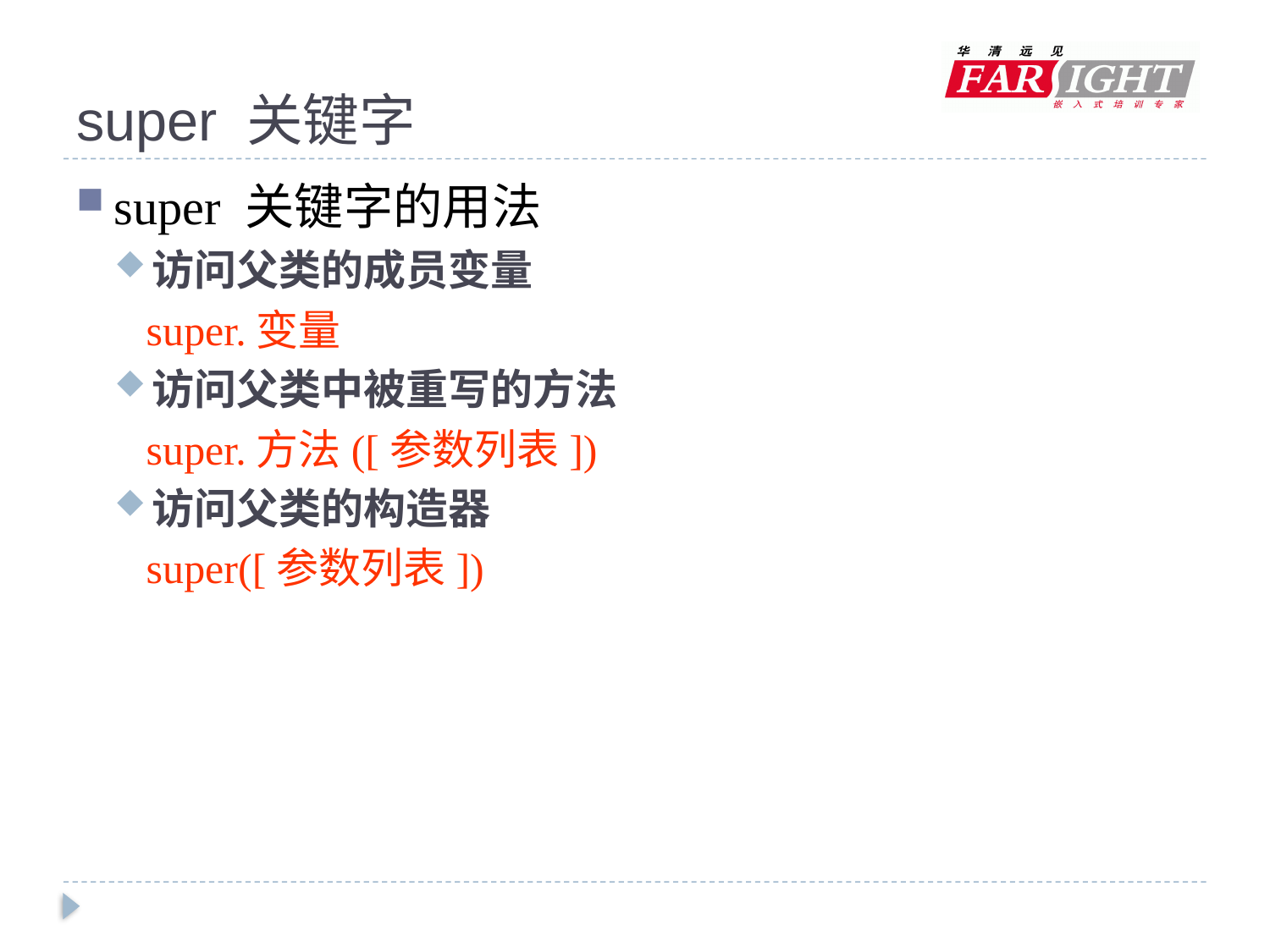

# super 关键字
super 关键字的用法
访问父类的成员变量
   super.变量
访问父类中被重写的方法
   super.方法([参数列表])
访问父类的构造器
   super([参数列表])